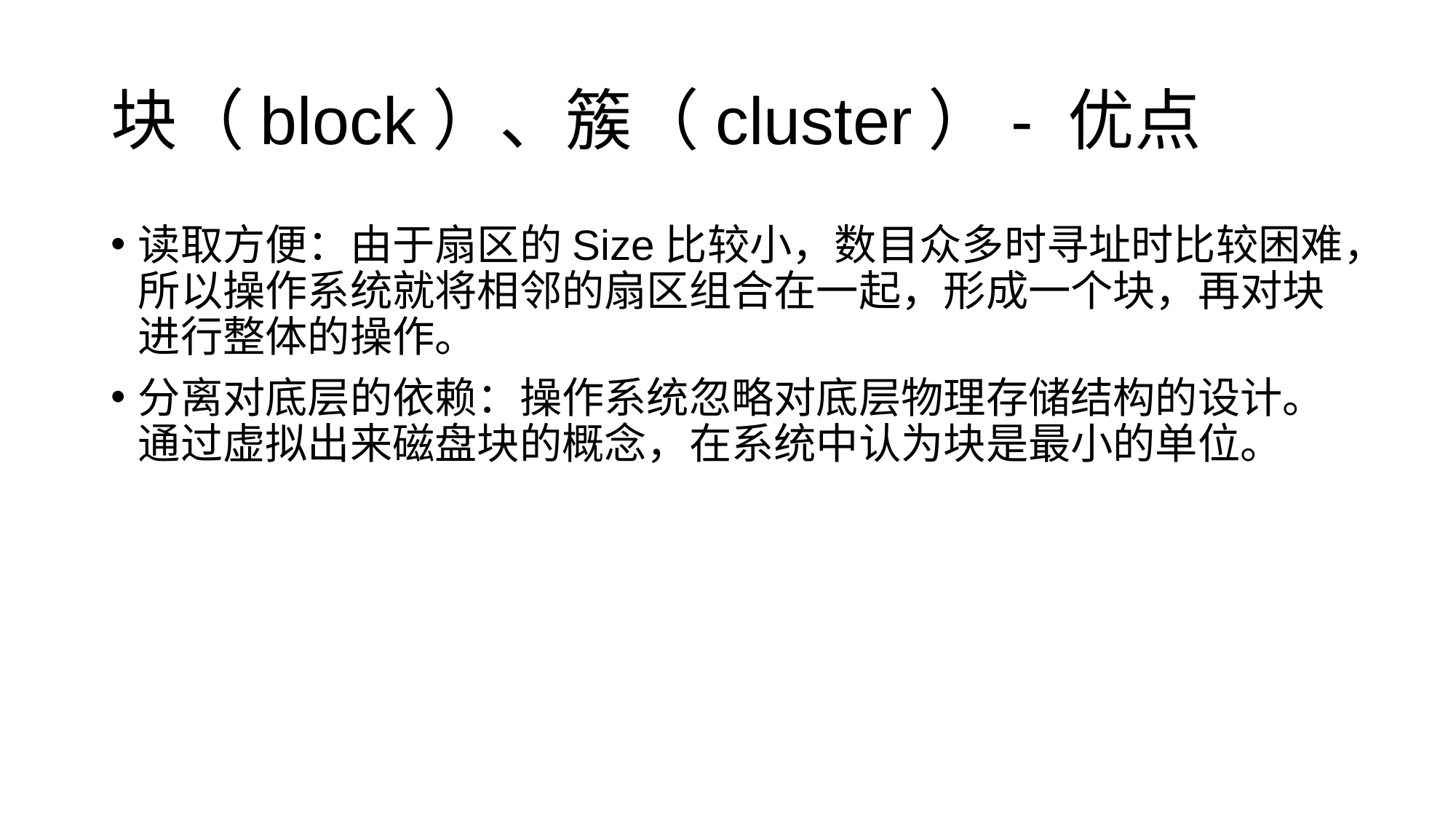

# 块（block）、簇（cluster）- 优点
读取方便：由于扇区的Size比较小，数目众多时寻址时比较困难，所以操作系统就将相邻的扇区组合在一起，形成一个块，再对块进行整体的操作。
分离对底层的依赖：操作系统忽略对底层物理存储结构的设计。通过虚拟出来磁盘块的概念，在系统中认为块是最小的单位。